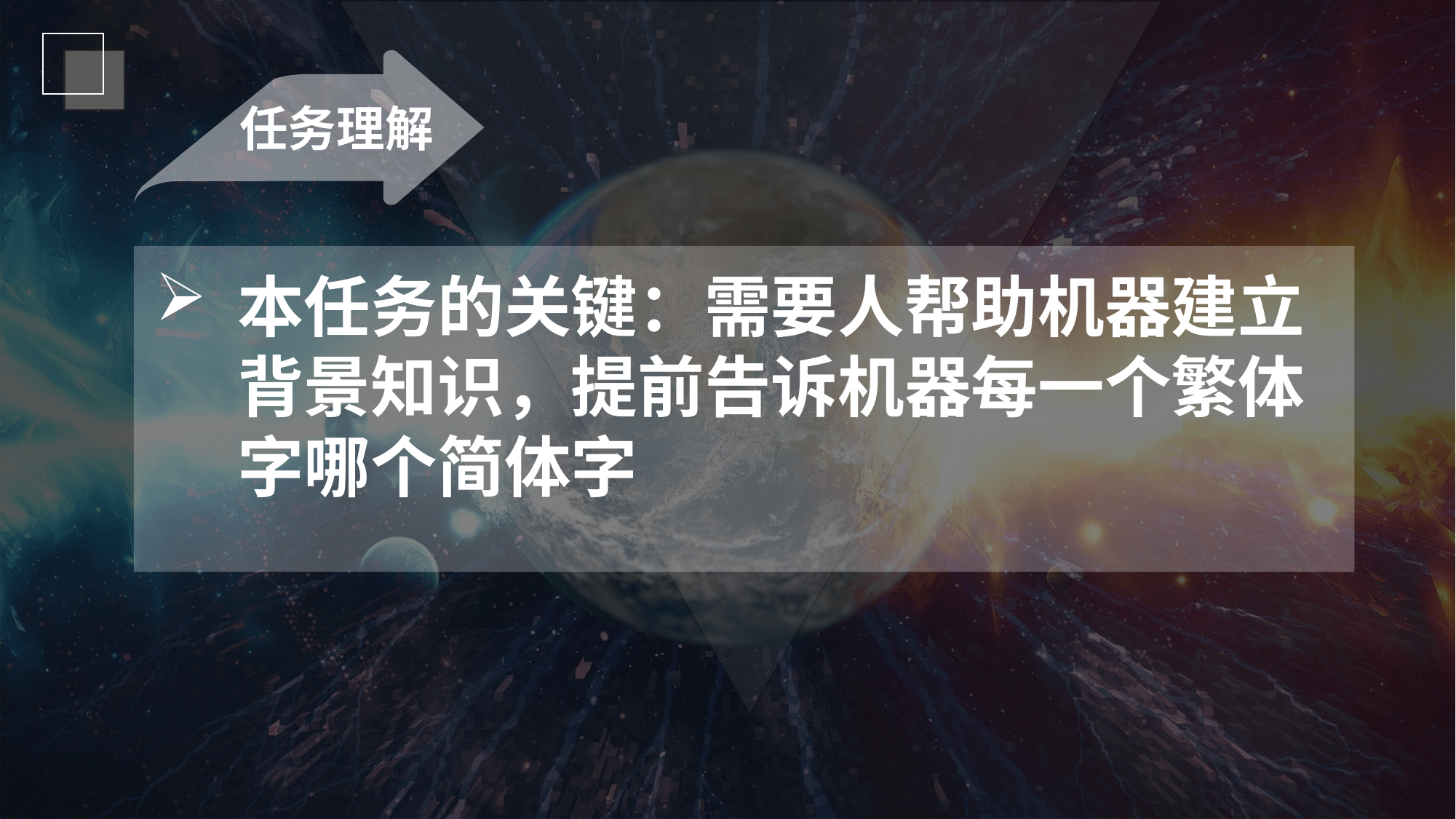

任务理解

本任务的关键：需要人帮助机器建立背景知识，提前告诉机器每一个繁体字哪个简体字